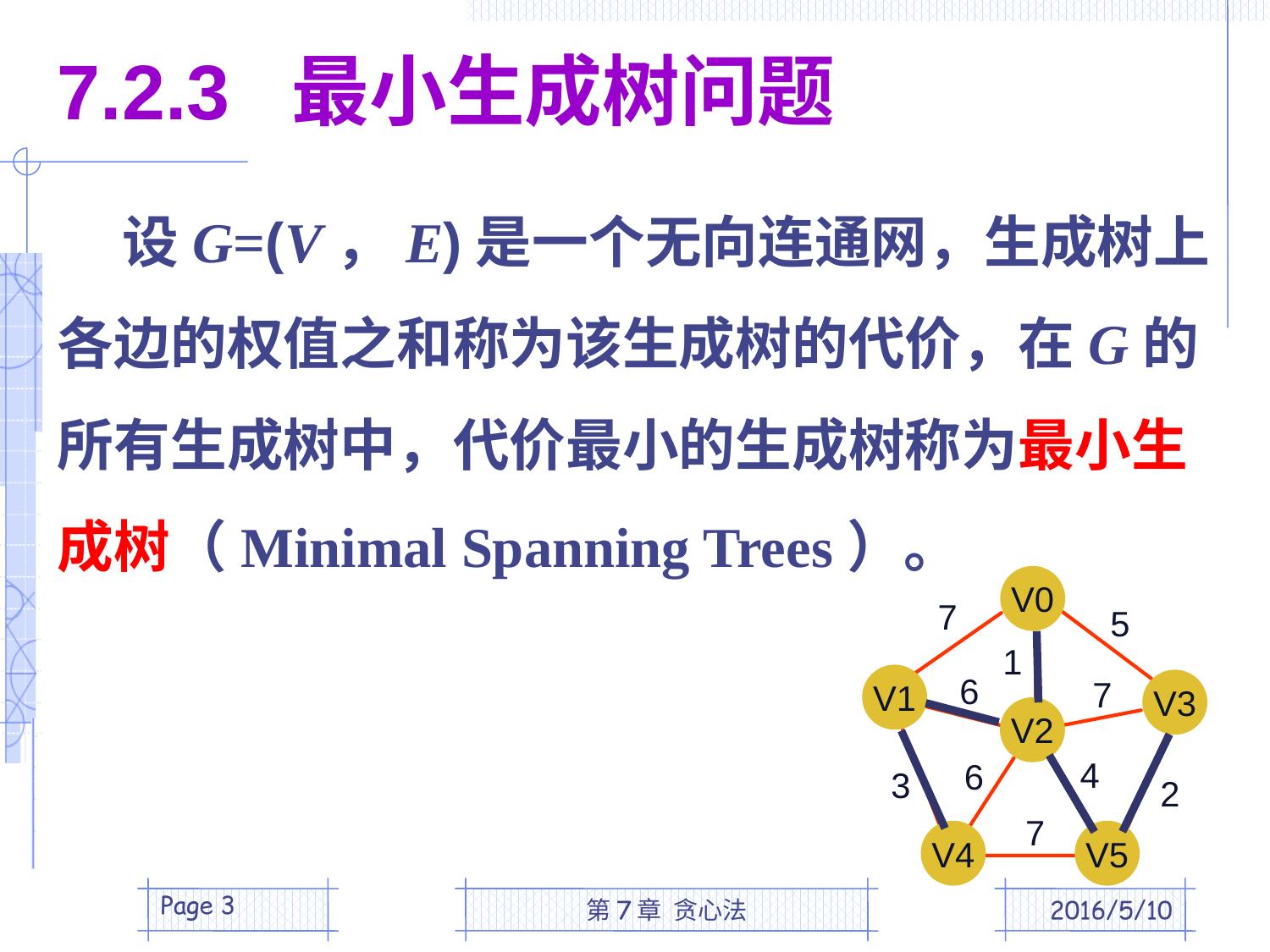

7.2.3  最小生成树问题
    设G=(V，E)是一个无向连通网，生成树上各边的权值之和称为该生成树的代价，在G的所有生成树中，代价最小的生成树称为最小生成树（Minimal Spanning Trees）。
V0
7
5

1
6
V1
7
V3
V2

4
6
3

2
7
V4
V5

Page 3
第7章  贪心法
2016/5/10